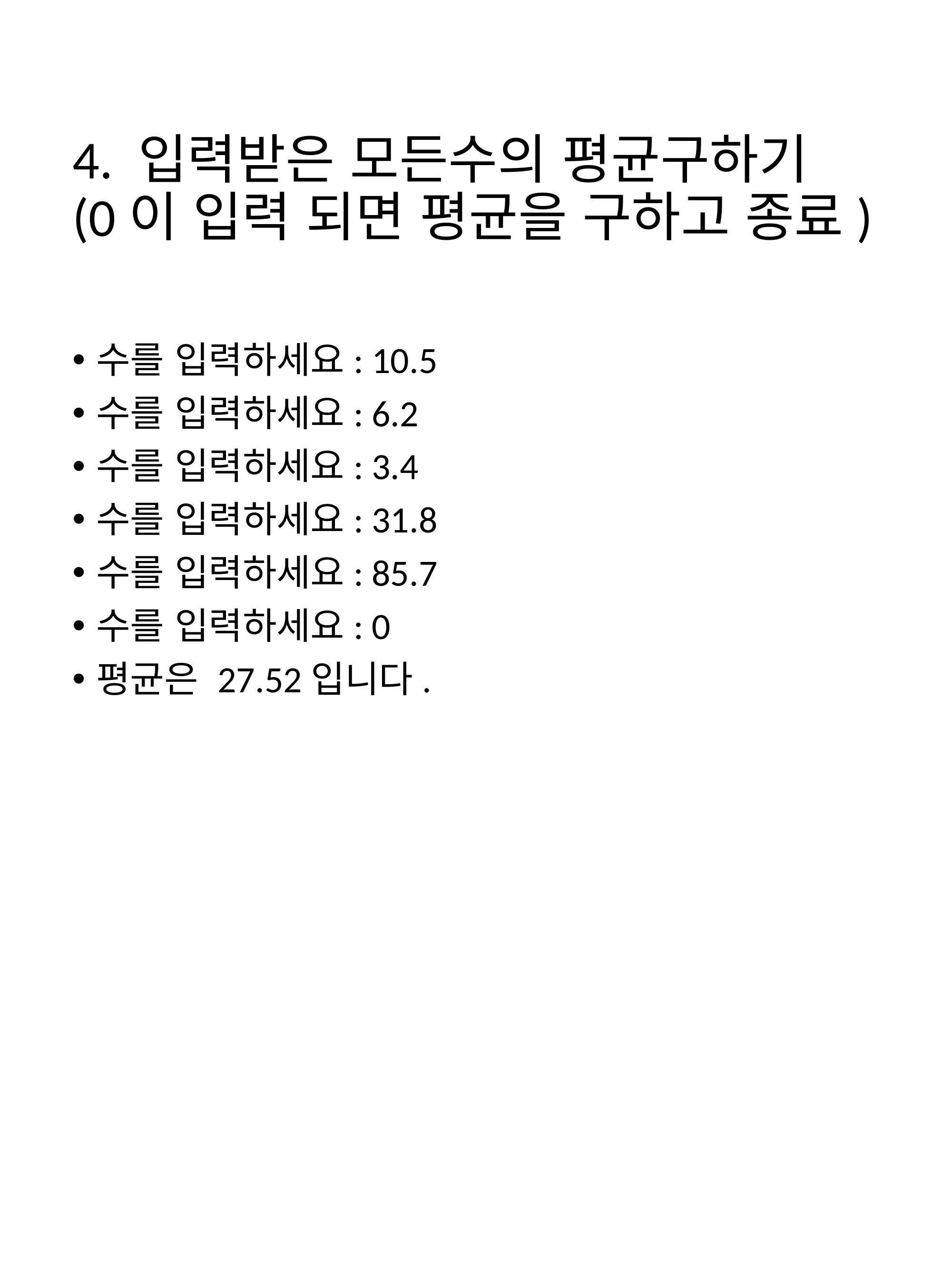

# 4. 입력받은 모든수의 평균구하기 (0이 입력 되면 평균을 구하고 종료)
수를 입력하세요: 10.5
수를 입력하세요: 6.2
수를 입력하세요: 3.4
수를 입력하세요: 31.8
수를 입력하세요: 85.7
수를 입력하세요: 0
평균은 27.52입니다.